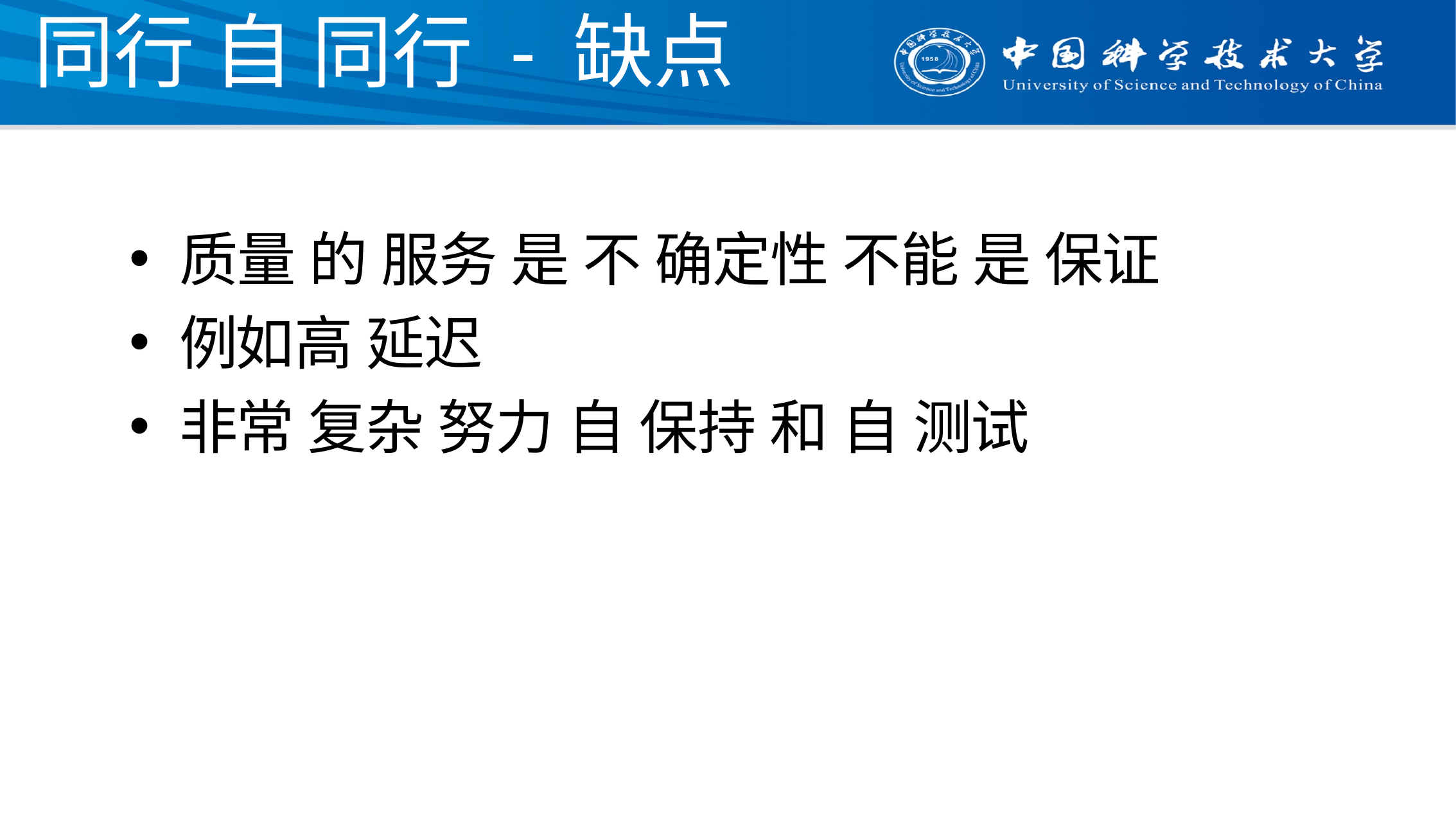

# 同行 自 同行 - 缺点
质量 的 服务 是 不 确定性 不能 是 保证
例如高 延迟
非常 复杂 努力 自 保持 和 自 测试